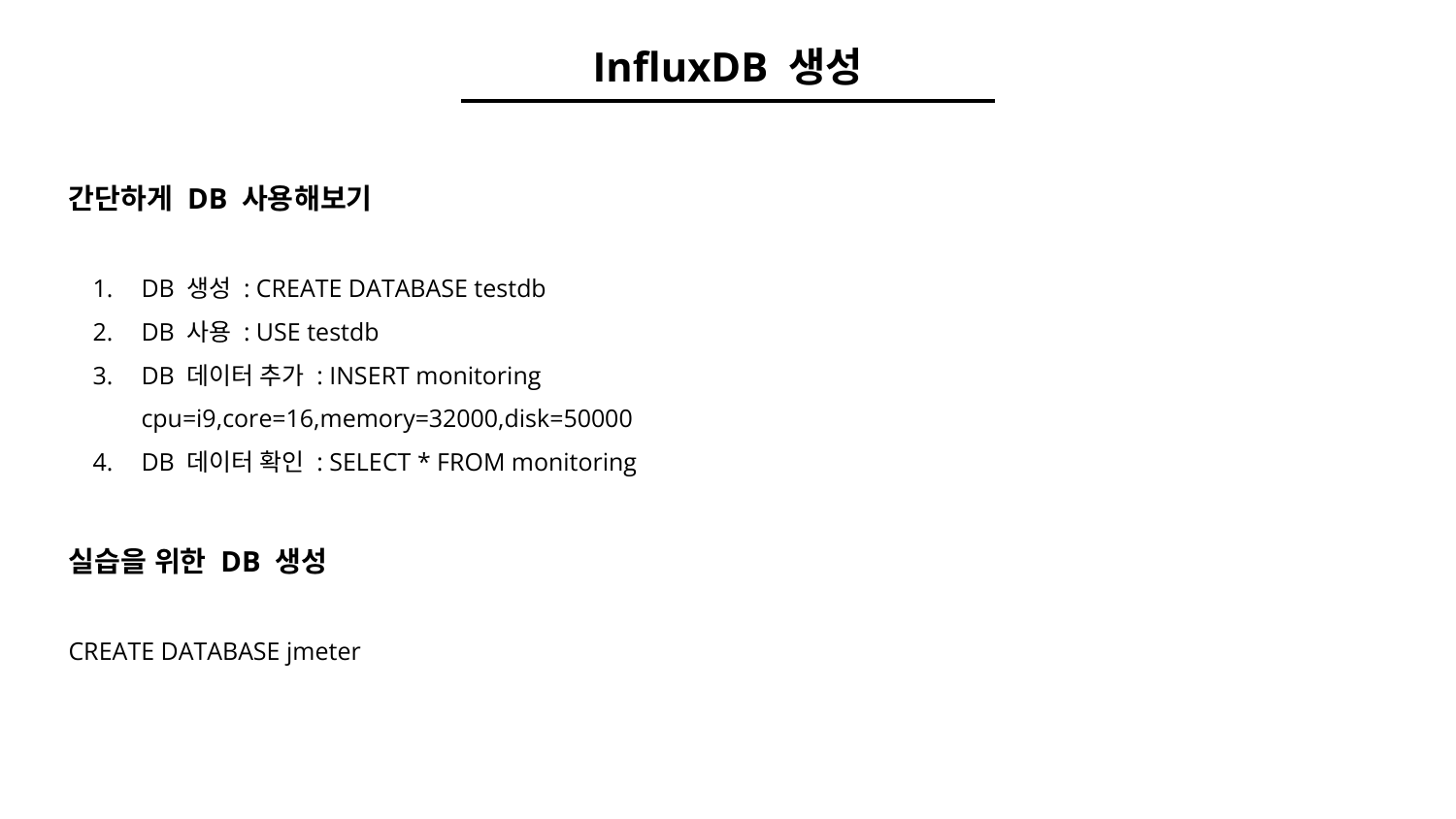

InfluxDB 생성
간단하게 DB 사용해보기

DB 생성 : CREATE DATABASE testdb
DB 사용 : USE testdb
DB 데이터 추가 : INSERT monitoring cpu=i9,core=16,memory=32000,disk=50000
DB 데이터 확인 : SELECT * FROM monitoring

실습을 위한 DB 생성

CREATE DATABASE jmeter